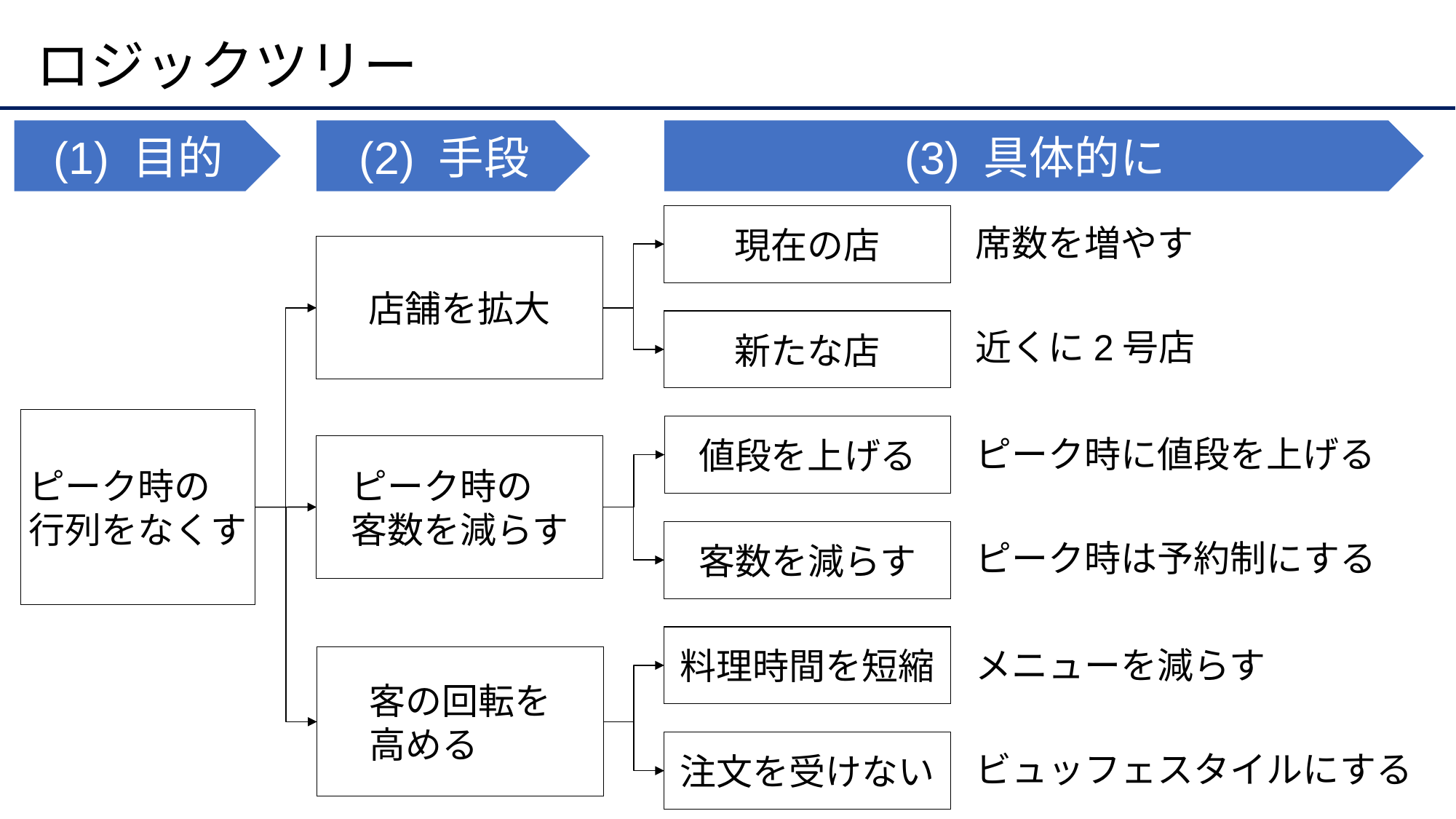

# ロジックツリー
(1) 目的
(2) 手段
(3) 具体的に
現在の店
席数を増やす
店舗を拡大
新たな店
近くに2号店
ピーク時の
行列をなくす
値段を上げる
ピーク時に値段を上げる
ピーク時の
客数を減らす
客数を減らす
ピーク時は予約制にする
料理時間を短縮
メニューを減らす
客の回転を
高める
注文を受けない
ビュッフェスタイルにする